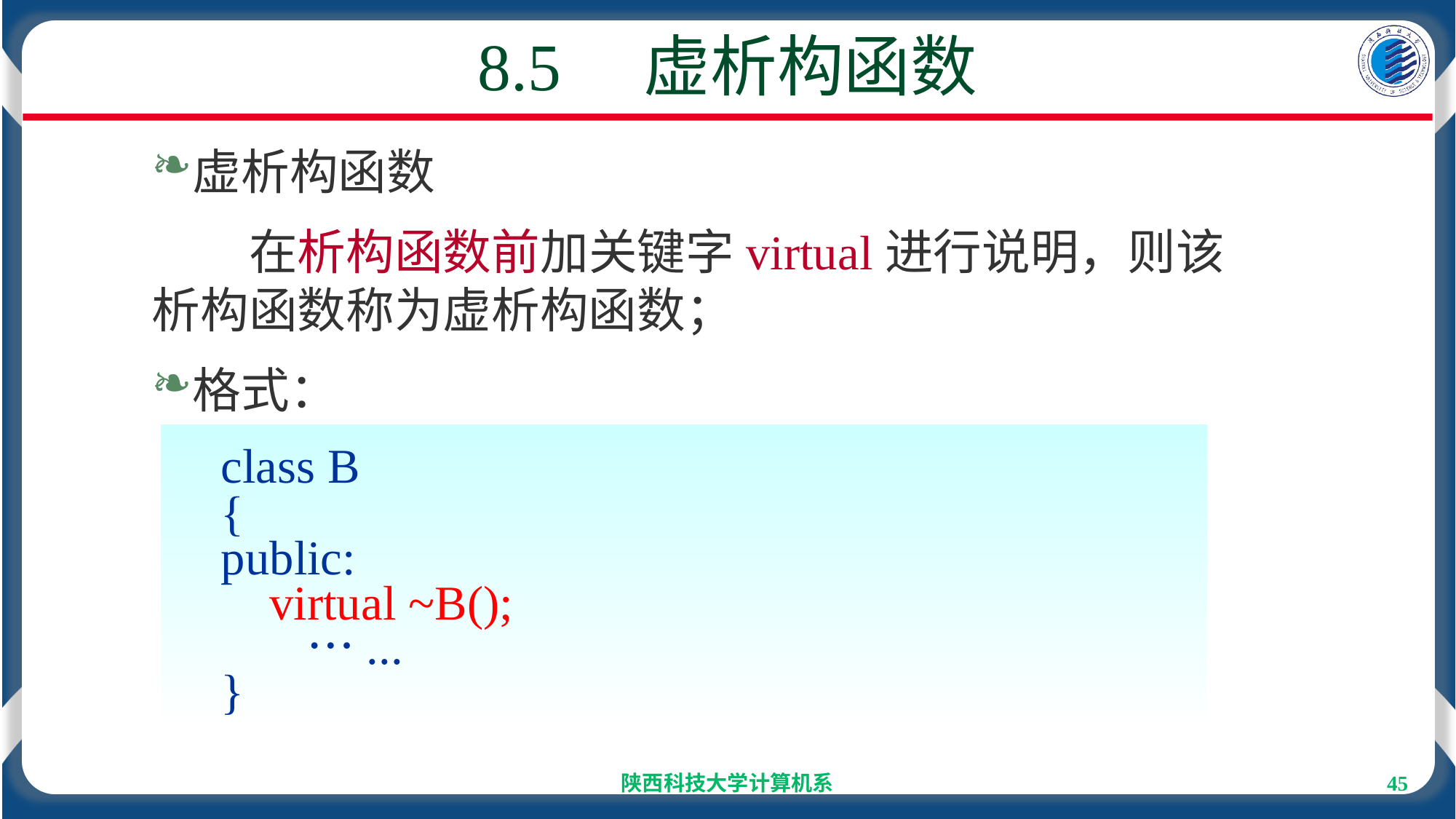

# 8.5　虚析构函数
虚析构函数
　　在析构函数前加关键字virtual进行说明，则该析构函数称为虚析构函数；
格式：
　class B
　{
　public:
　　virtual ~B();
　　　…...
　}
陕西科技大学计算机系
45